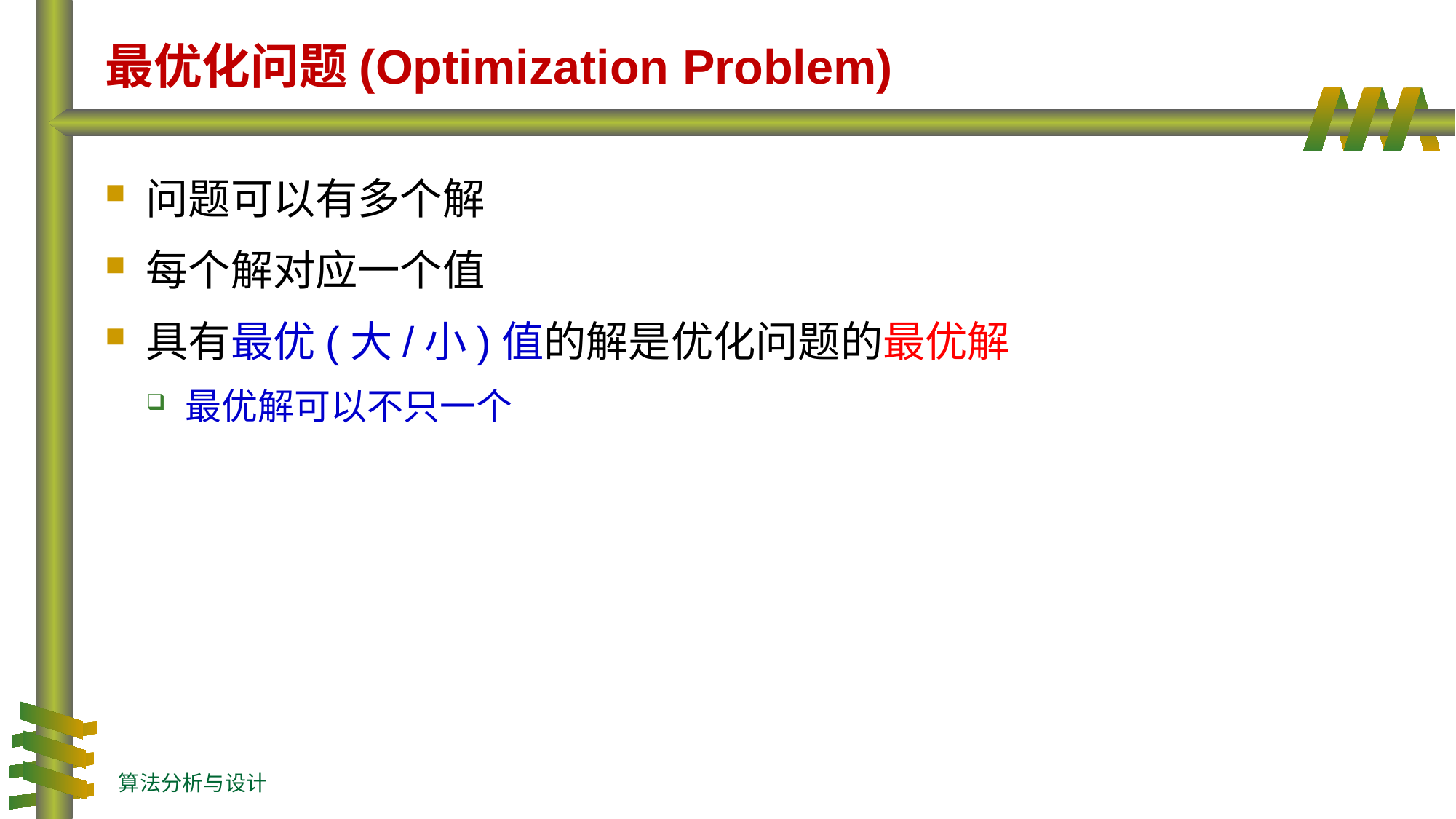

# 最优化问题(Optimization Problem)
问题可以有多个解
每个解对应一个值
具有最优(大/小)值的解是优化问题的最优解
最优解可以不只一个
算法分析与设计